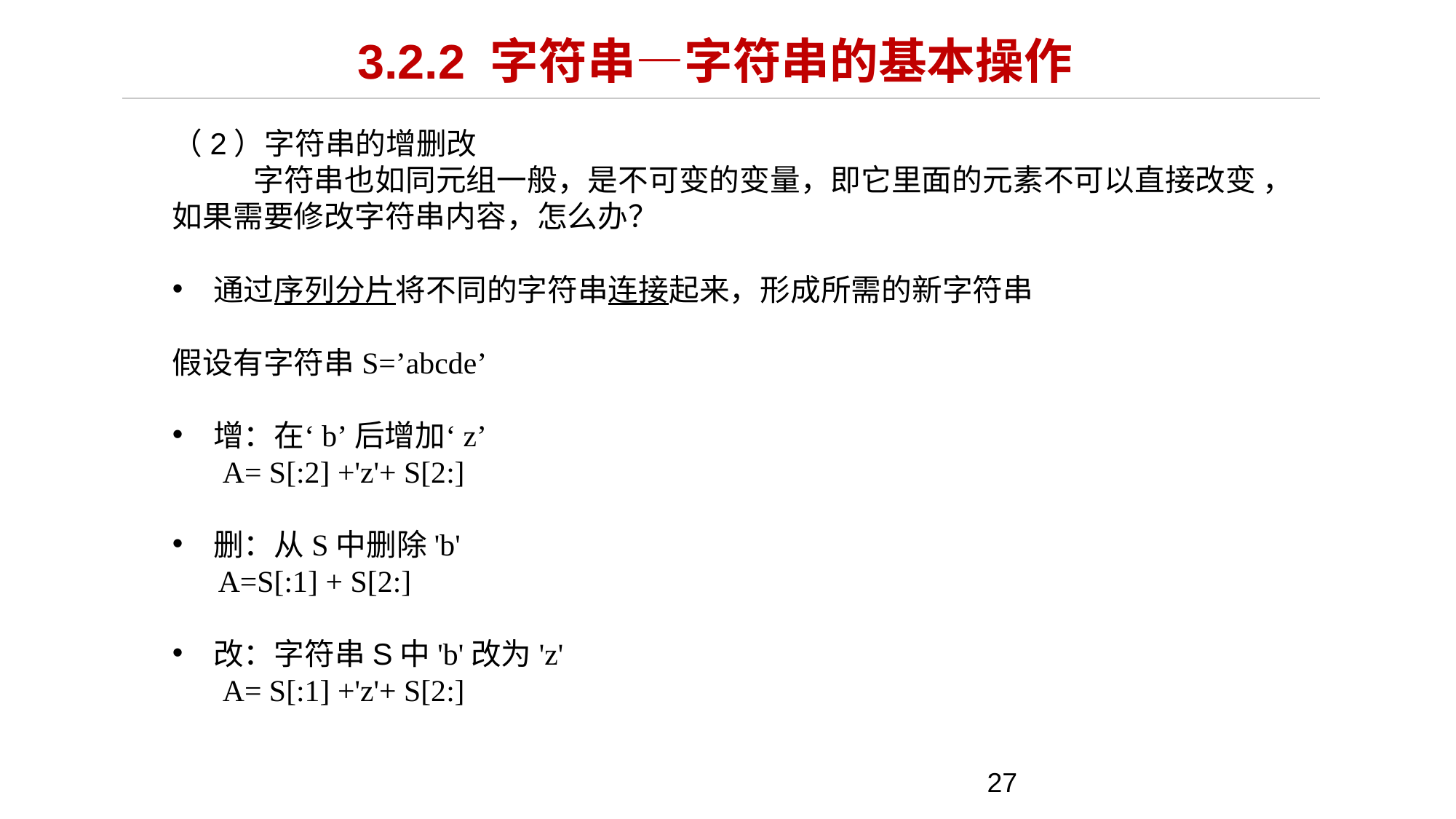

# 3.2.2 字符串—字符串的基本操作
（2）字符串的增删改
           字符串也如同元组一般，是不可变的变量，即它里面的元素不可以直接改变 ，如果需要修改字符串内容，怎么办？

通过序列分片将不同的字符串连接起来，形成所需的新字符串

假设有字符串S=’abcde’

增：在‘b’后增加‘z’
      A= S[:2] +'z'+ S[2:]

删：从S中删除'b'
      A=S[:1] + S[2:]

改：字符串S中'b'改为'z'
      A= S[:1] +'z'+ S[2:]
27